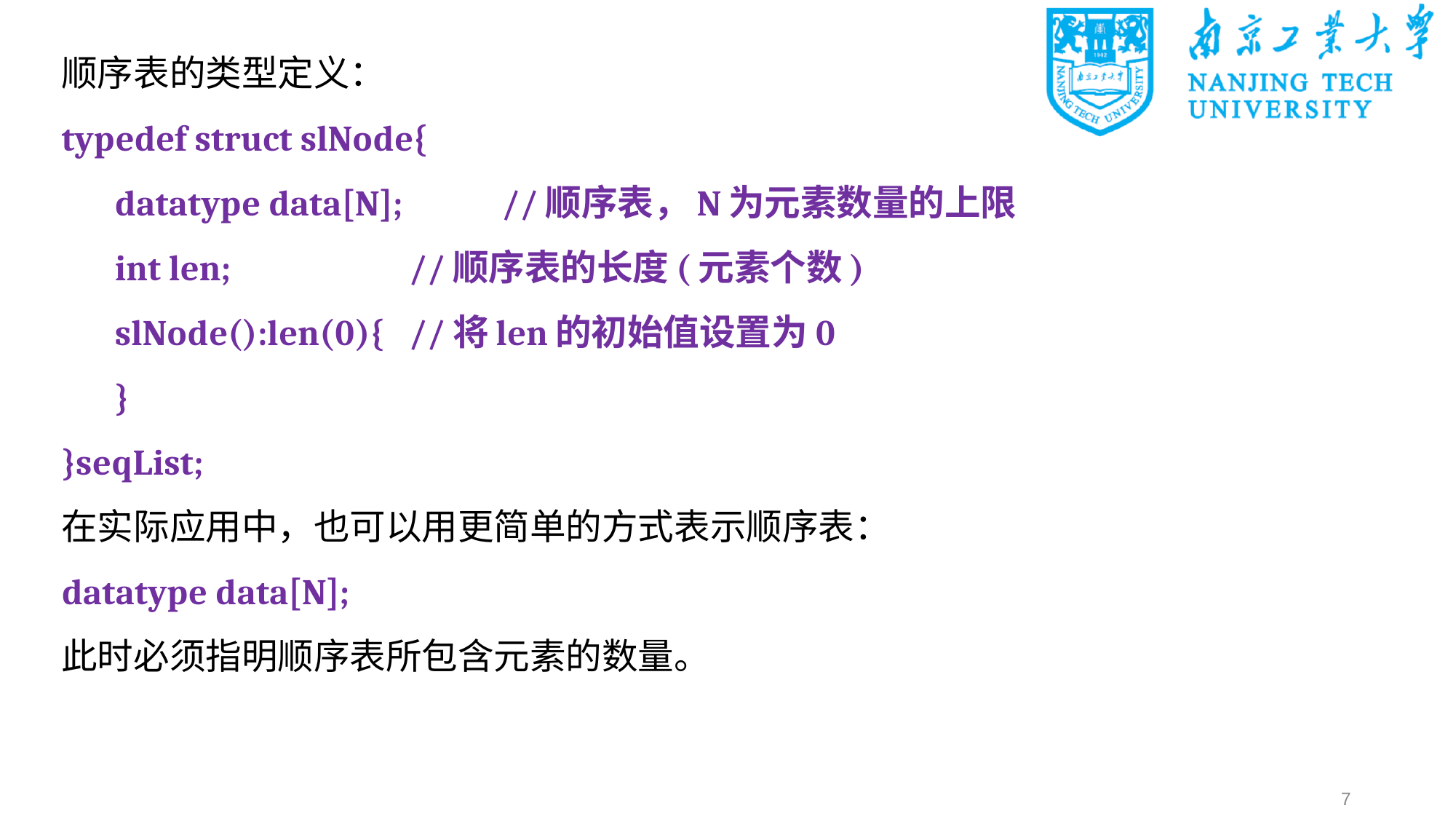

顺序表的类型定义：
typedef struct slNode{
	datatype data[N];	  //顺序表，N为元素数量的上限
	int len;		  //顺序表的长度(元素个数)
	slNode():len(0){	  //将len的初始值设置为0
	}
}seqList;
在实际应用中，也可以用更简单的方式表示顺序表：
datatype data[N];
此时必须指明顺序表所包含元素的数量。
7